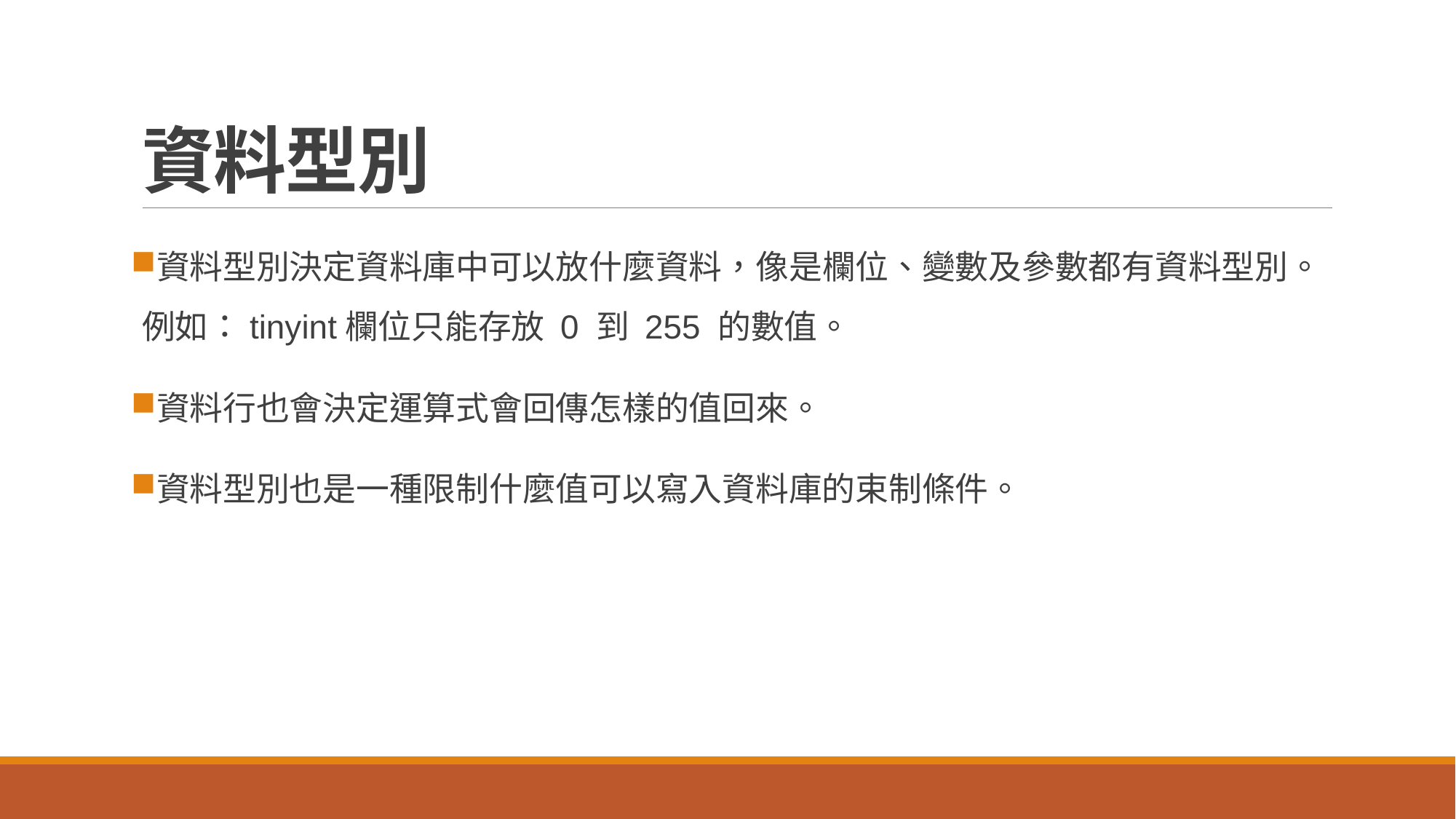

# 資料型別
資料型別決定資料庫中可以放什麼資料，像是欄位、變數及參數都有資料型別。例如：tinyint欄位只能存放 0 到 255 的數值。
資料行也會決定運算式會回傳怎樣的值回來。
資料型別也是一種限制什麼值可以寫入資料庫的束制條件。